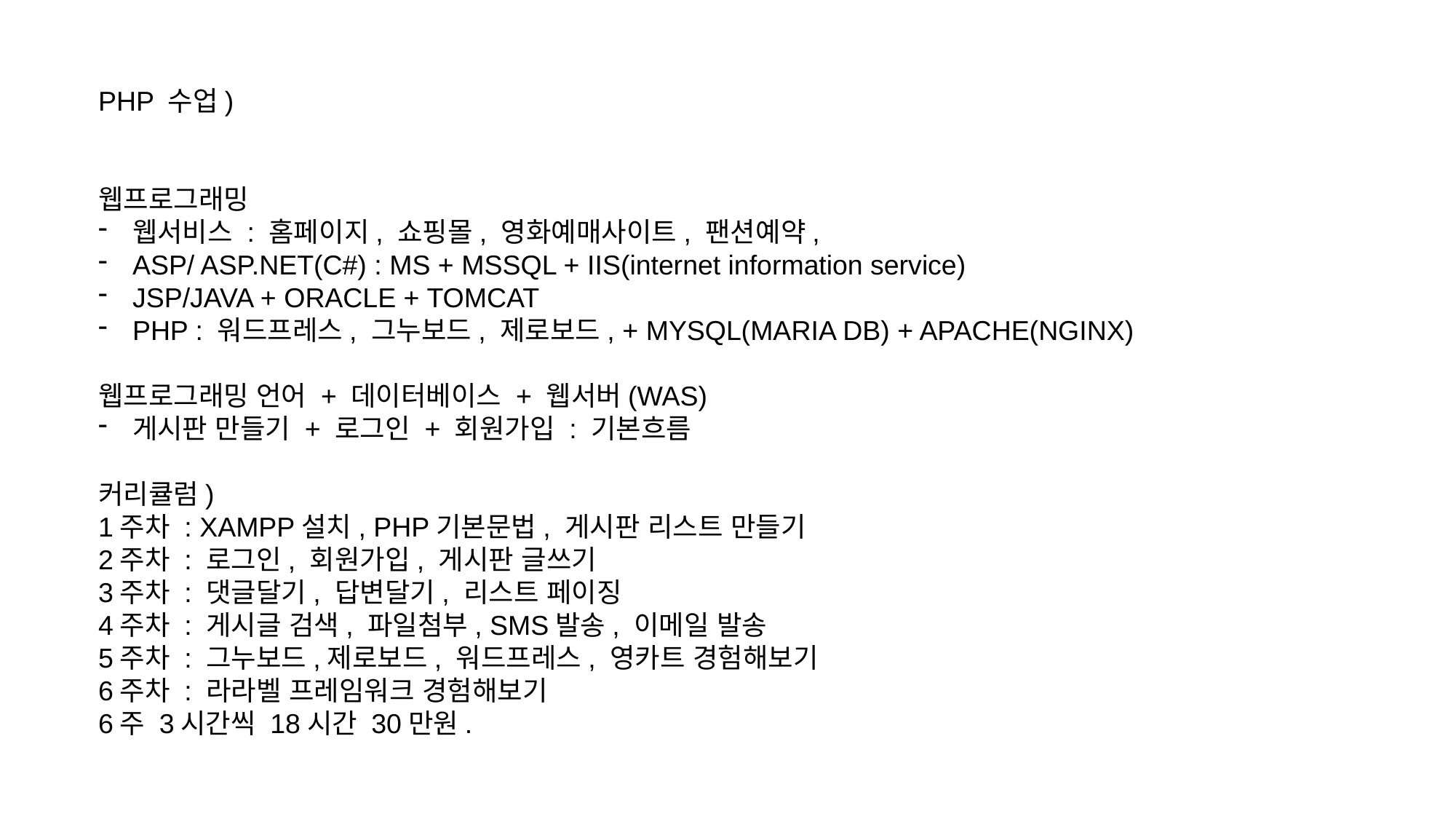

PHP 수업)

웹프로그래밍
웹서비스 : 홈페이지, 쇼핑몰, 영화예매사이트, 팬션예약,
ASP/ ASP.NET(C#) : MS + MSSQL + IIS(internet information service)
JSP/JAVA + ORACLE + TOMCAT
PHP : 워드프레스, 그누보드, 제로보드, + MYSQL(MARIA DB) + APACHE(NGINX)

웹프로그래밍 언어 + 데이터베이스 + 웹서버(WAS)
게시판 만들기 + 로그인 + 회원가입 : 기본흐름

커리큘럼)
1주차 : XAMPP설치, PHP기본문법, 게시판 리스트 만들기
2주차 : 로그인, 회원가입, 게시판 글쓰기
3주차 : 댓글달기, 답변달기, 리스트 페이징
4주차 : 게시글 검색, 파일첨부, SMS발송, 이메일 발송
5주차 : 그누보드,제로보드, 워드프레스, 영카트 경험해보기
6주차 : 라라벨 프레임워크 경험해보기
6주 3시간씩 18시간 30만원.